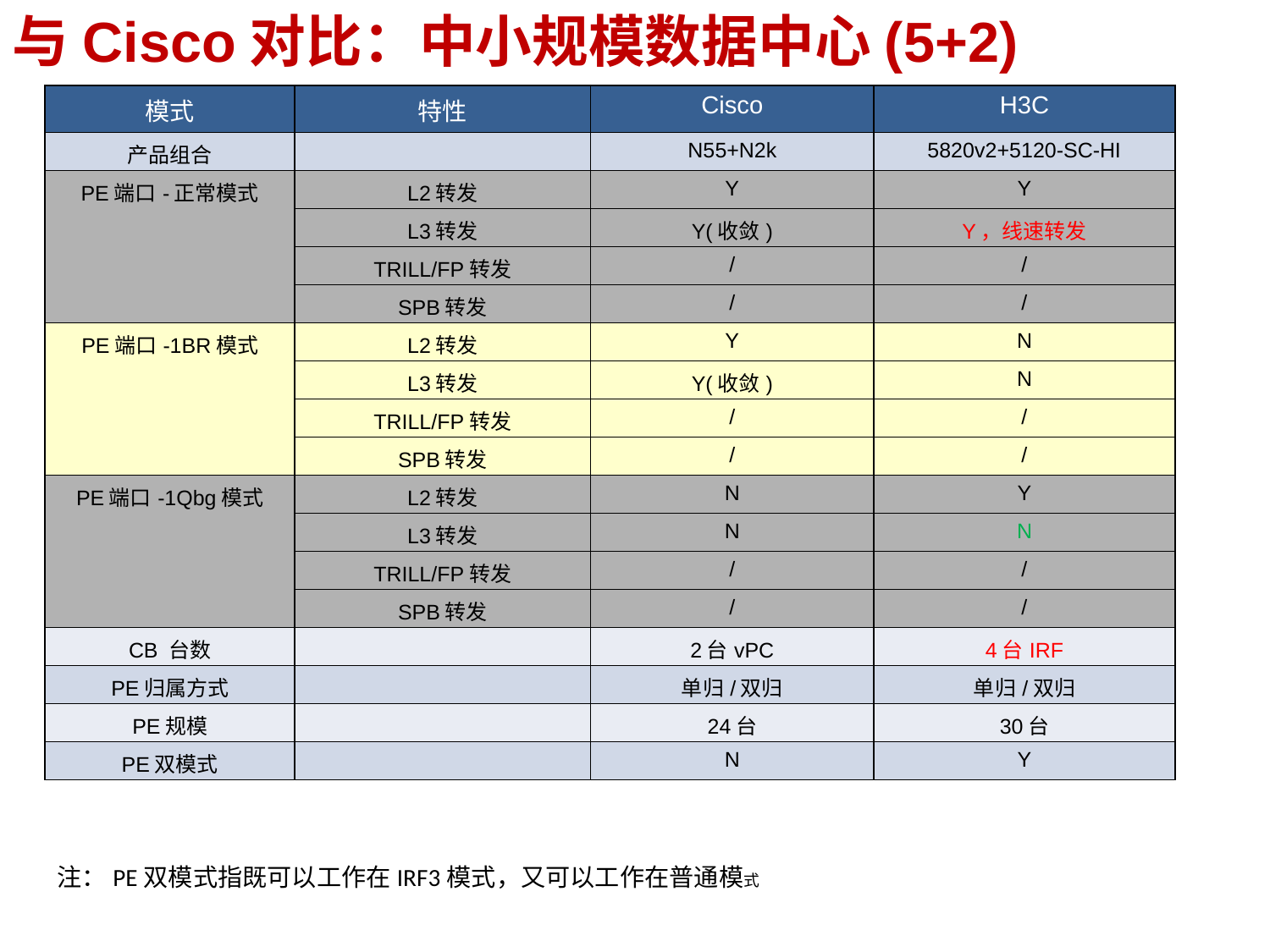

与Cisco对比：中小规模数据中心(5+2)
| 模式 | 特性 | Cisco | H3C |
| --- | --- | --- | --- |
| 产品组合 |  | N55+N2k | 5820v2+5120-SC-HI |
| PE端口-正常模式 | L2转发 | Y | Y |
|  | L3转发 | Y(收敛) | Y，线速转发 |
|  | TRILL/FP转发 | / | / |
|  | SPB转发 | / | / |
| PE端口-1BR模式 | L2转发 | Y | N |
|  | L3转发 | Y(收敛) | N |
|  | TRILL/FP转发 | / | / |
|  | SPB转发 | / | / |
| PE端口-1Qbg模式 | L2转发 | N | Y |
|  | L3转发 | N | N |
|  | TRILL/FP转发 | / | / |
|  | SPB转发 | / | / |
| CB 台数 |  | 2台vPC | 4台IRF |
| PE归属方式 |  | 单归/双归 | 单归/双归 |
| PE规模 |  | 24台 | 30台 |
| PE双模式 |  | N | Y |
注：PE双模式指既可以工作在IRF3模式，又可以工作在普通模式